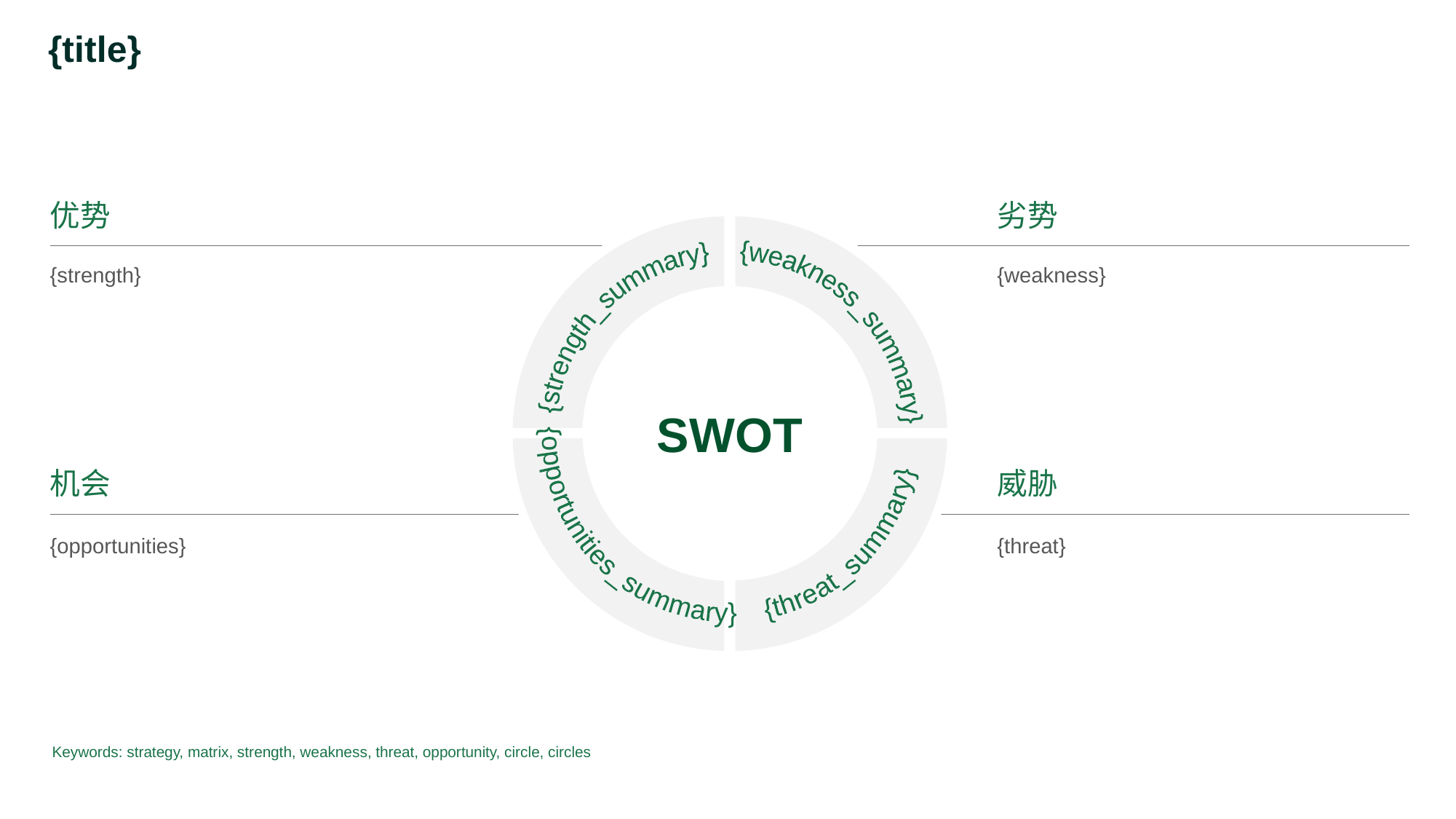

# {title}
优势
劣势

{weakness_summary}
{opportunities_summary}
{threat_summary}
{strength_summary}
{strength}
{weakness}
SWOT
机会
威胁
{opportunities}
{threat}
Keywords: strategy, matrix, strength, weakness, threat, opportunity, circle, circles